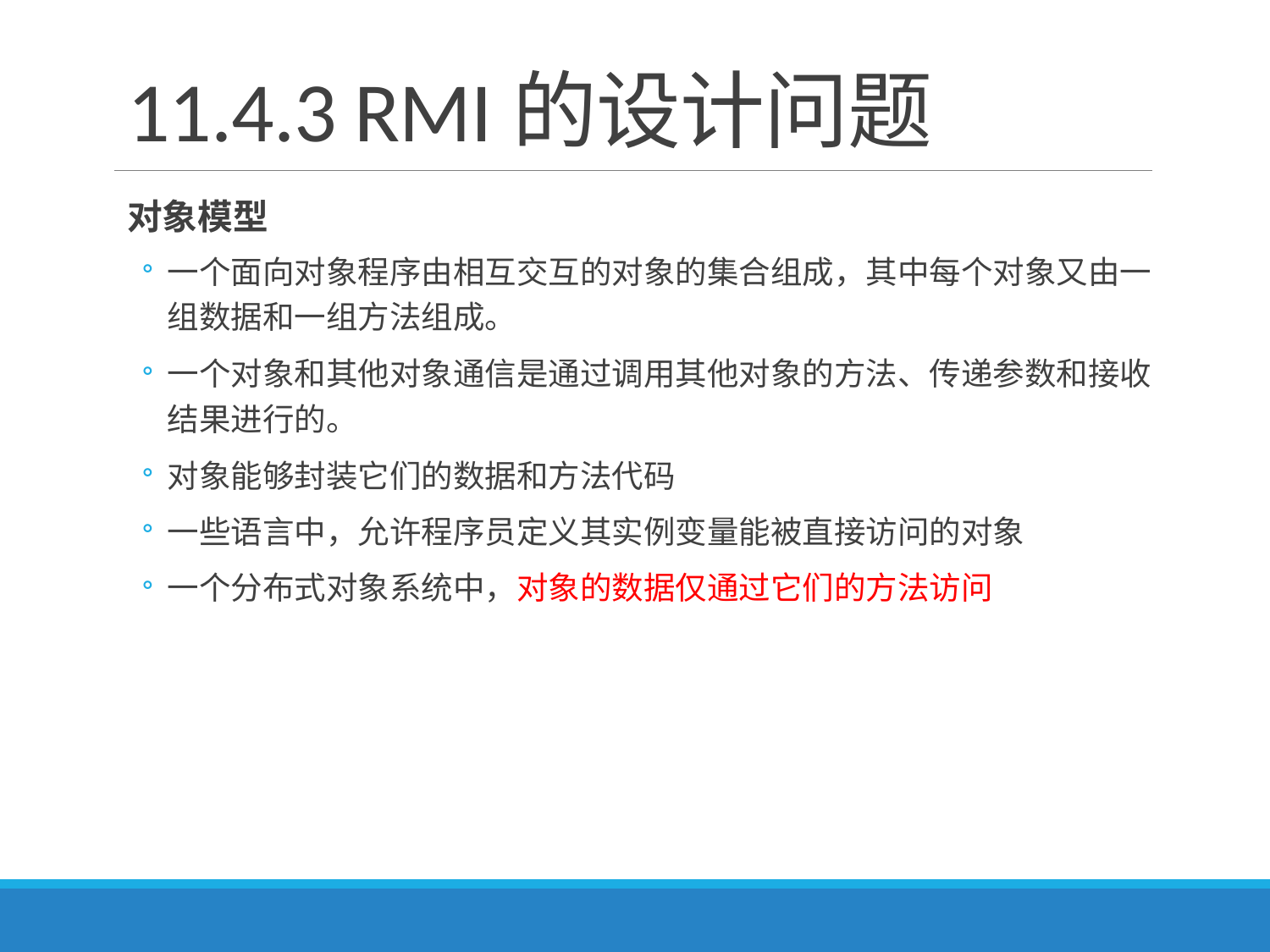

# 11.4.3 RMI的设计问题
对象模型
一个面向对象程序由相互交互的对象的集合组成，其中每个对象又由一组数据和一组方法组成。
一个对象和其他对象通信是通过调用其他对象的方法、传递参数和接收结果进行的。
对象能够封装它们的数据和方法代码
一些语言中，允许程序员定义其实例变量能被直接访问的对象
一个分布式对象系统中，对象的数据仅通过它们的方法访问
57